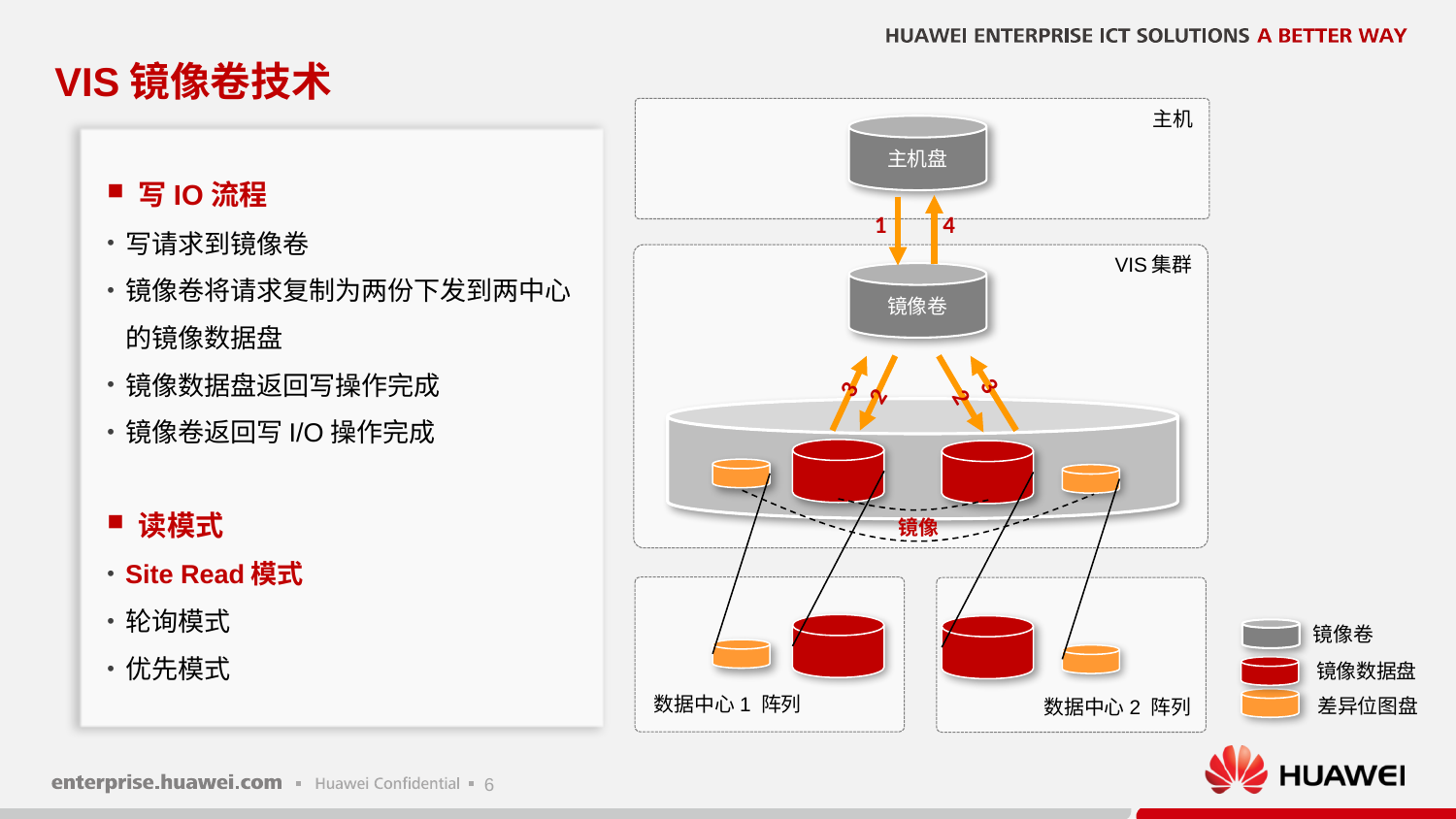

VIS镜像卷技术

主机
主机盘
 写IO流程
写请求到镜像卷
镜像卷将请求复制为两份下发到两中心的镜像数据盘
镜像数据盘返回写操作完成
镜像卷返回写I/O操作完成

 读模式
Site Read模式
轮询模式
优先模式

1
4

VIS集群
镜像卷
3
3
2
2

色彩构成

镜像
该页颜色由以下两色构成，主色调公司红。

镜像卷

镜像数据盘

数据中心1 阵列
差异位图盘
数据中心2 阵列